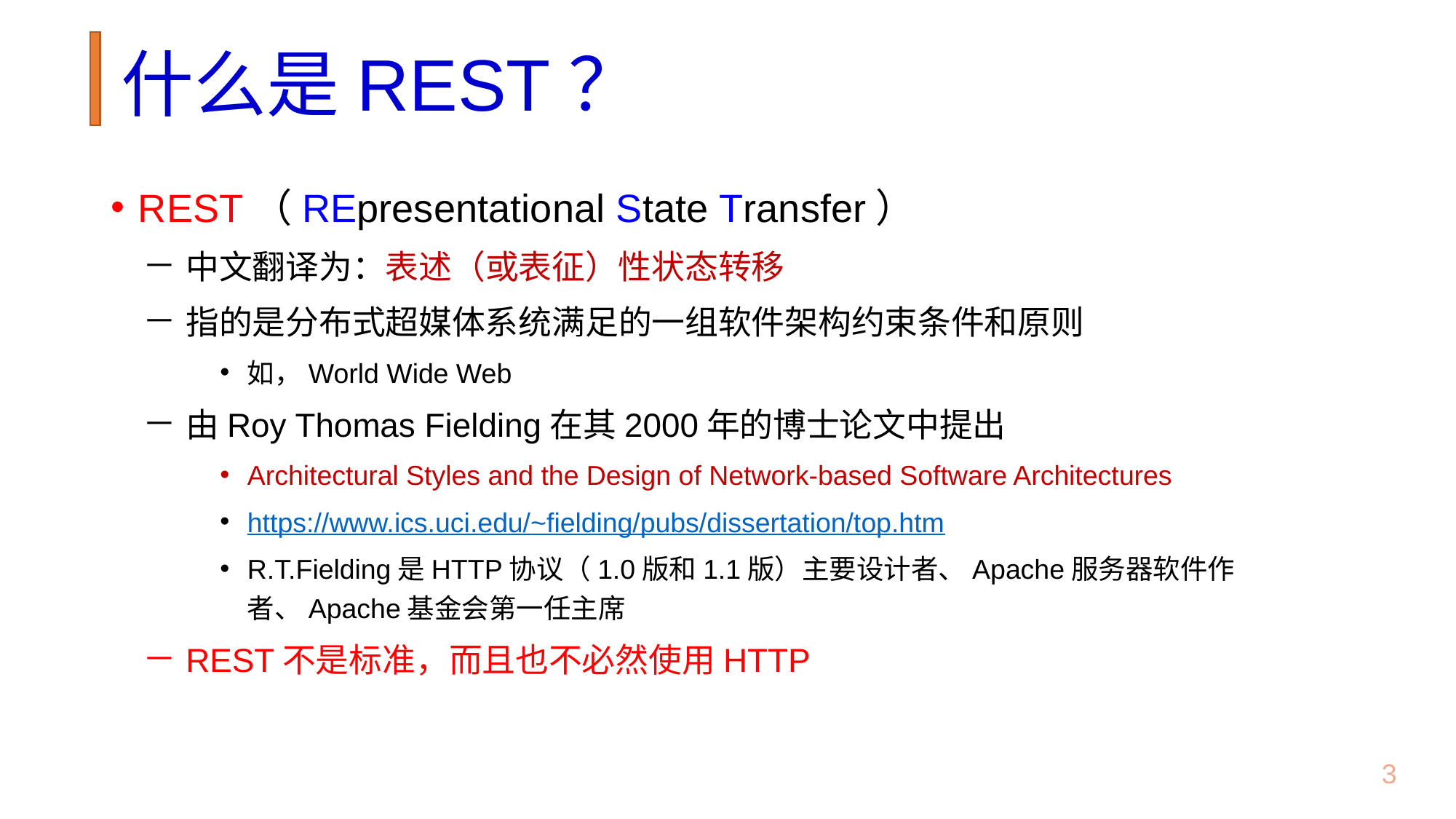

# 什么是REST？
REST（REpresentational State Transfer）
中文翻译为：表述（或表征）性状态转移
指的是分布式超媒体系统满足的一组软件架构约束条件和原则
如，World Wide Web
由Roy Thomas Fielding在其2000年的博士论文中提出
Architectural Styles and the Design of Network-based Software Architectures
https://www.ics.uci.edu/~fielding/pubs/dissertation/top.htm
R.T.Fielding是HTTP协议（1.0版和1.1版）主要设计者、Apache服务器软件作者、Apache基金会第一任主席
REST不是标准，而且也不必然使用HTTP
3